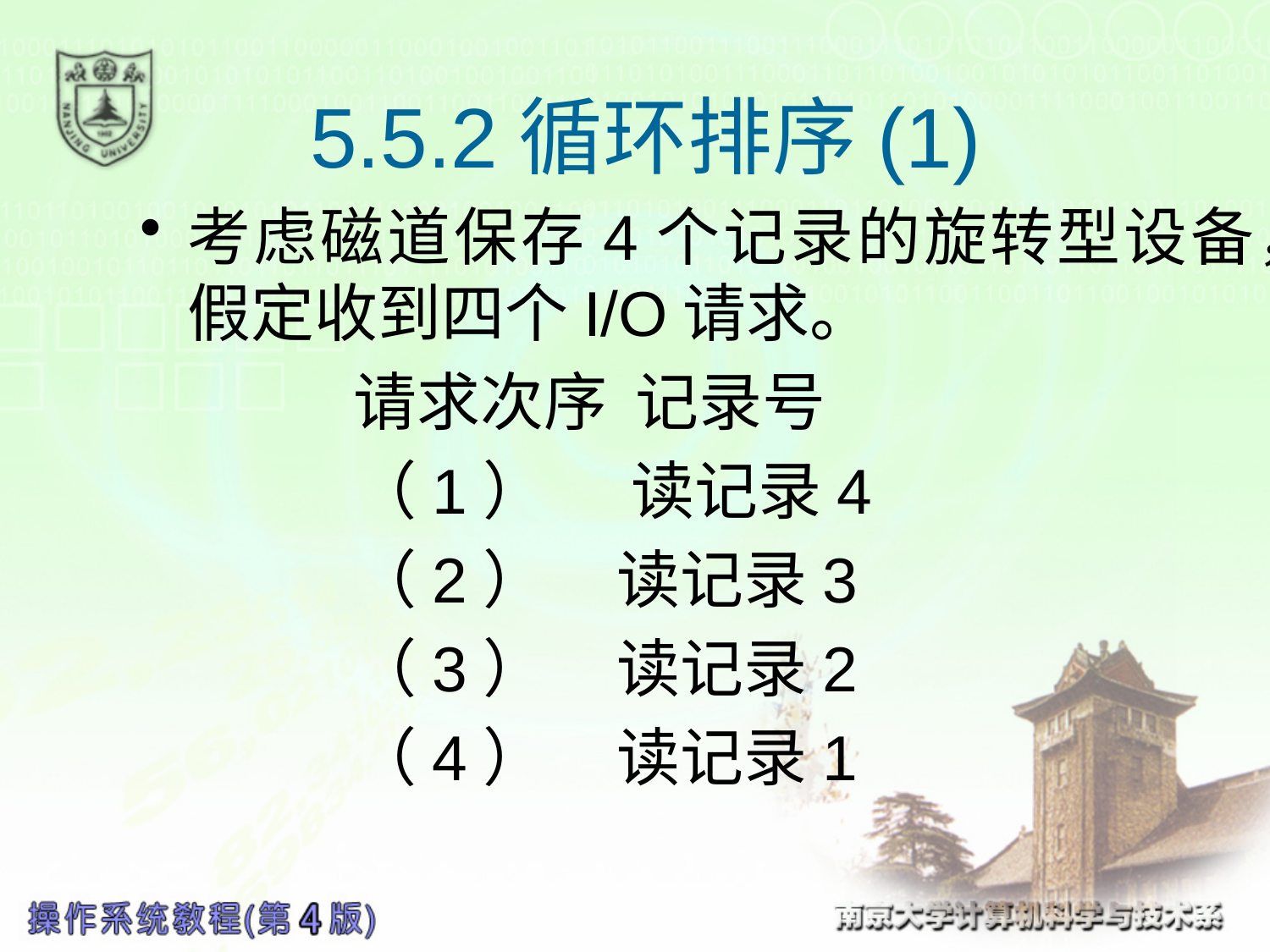

# 5.5.2循环排序(1)
考虑磁道保存4个记录的旋转型设备，假定收到四个I/O请求。
              请求次序  记录号
              （1）      读记录4
              （2）     读记录3
              （3）     读记录2
              （4）     读记录1